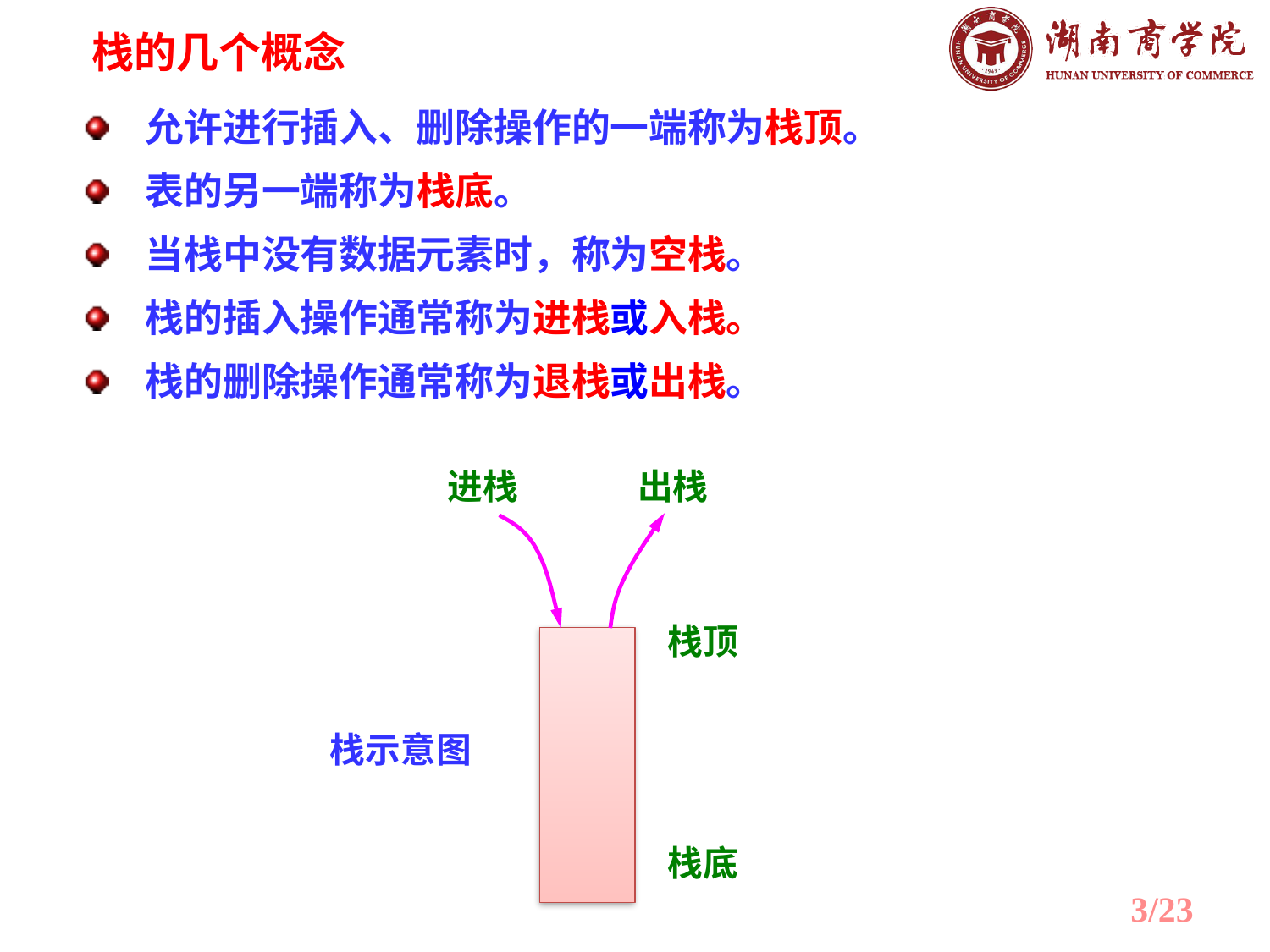

栈的几个概念
允许进行插入、删除操作的一端称为栈顶。
表的另一端称为栈底。
当栈中没有数据元素时，称为空栈。
栈的插入操作通常称为进栈或入栈。
栈的删除操作通常称为退栈或出栈。
进栈

出栈

栈顶

栈示意图
栈底
3/23